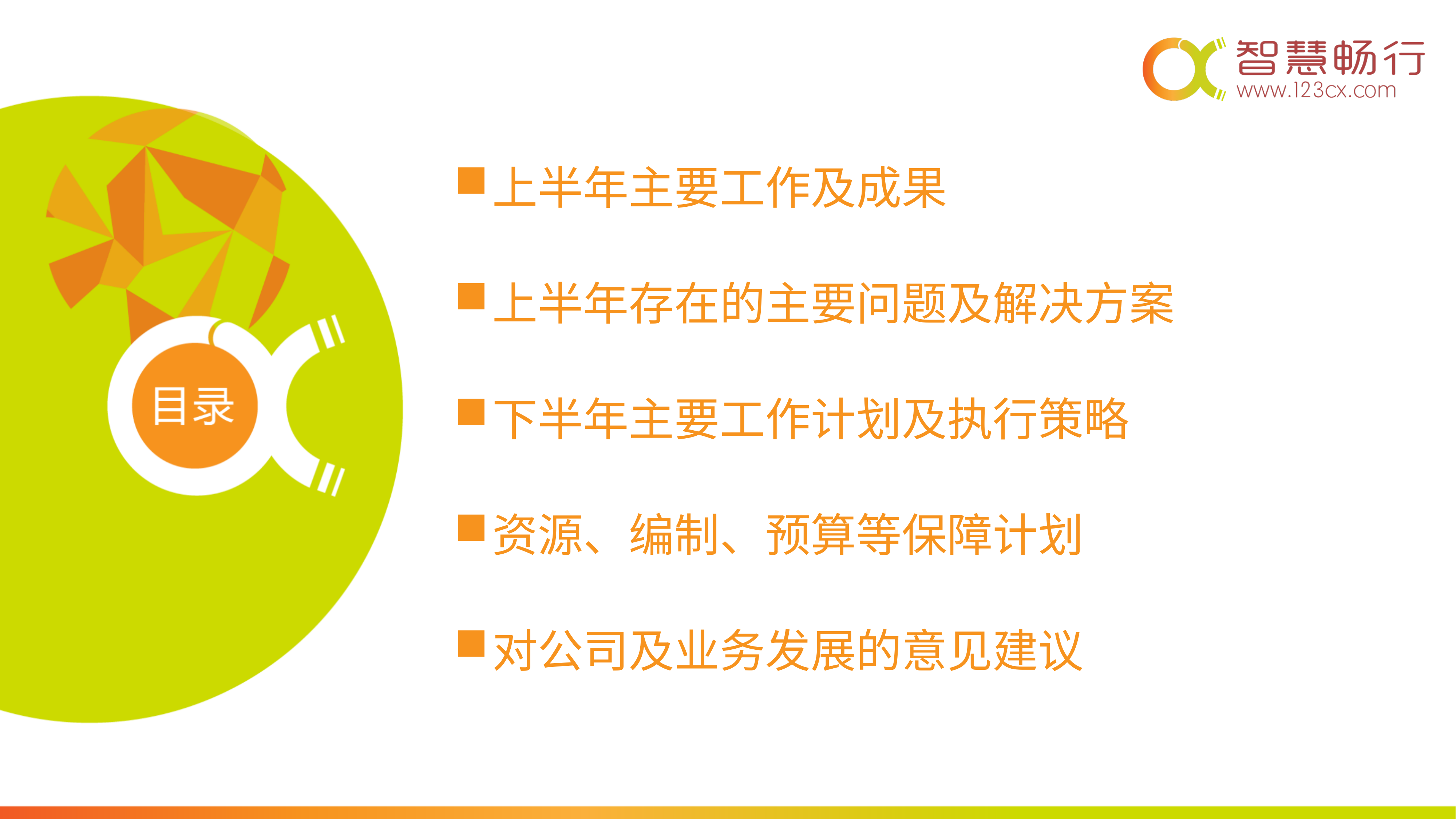

上半年主要工作及成果
上半年存在的主要问题及解决方案
下半年主要工作计划及执行策略
资源、编制、预算等保障计划
对公司及业务发展的意见建议